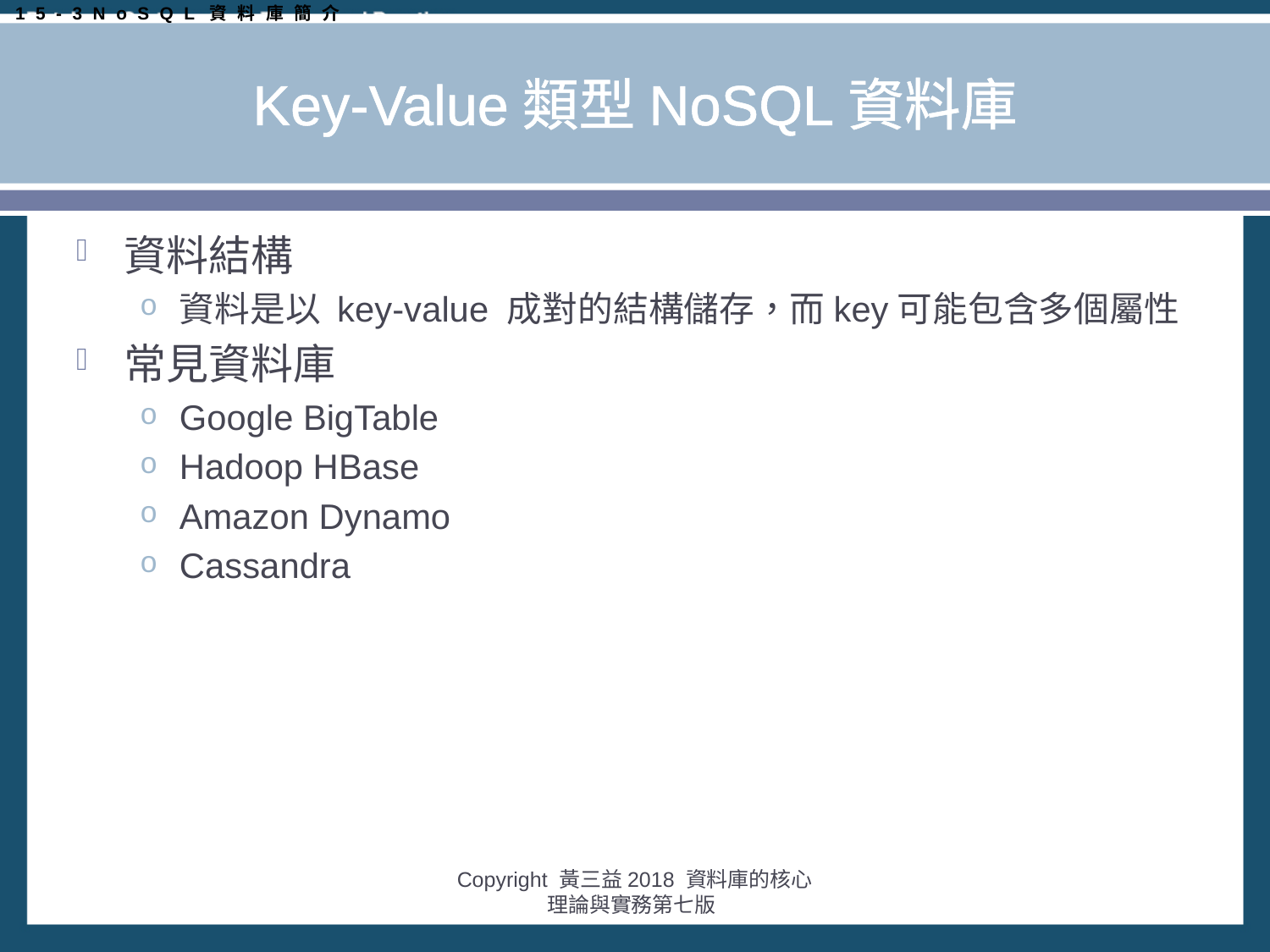

15-3NoSQL資料庫簡介
# Key-Value類型NoSQL資料庫
資料結構
資料是以 key-value 成對的結構儲存，而key可能包含多個屬性
常見資料庫
Google BigTable
Hadoop HBase
Amazon Dynamo
Cassandra
Copyright 黃三益2018 資料庫的核心理論與實務第七版